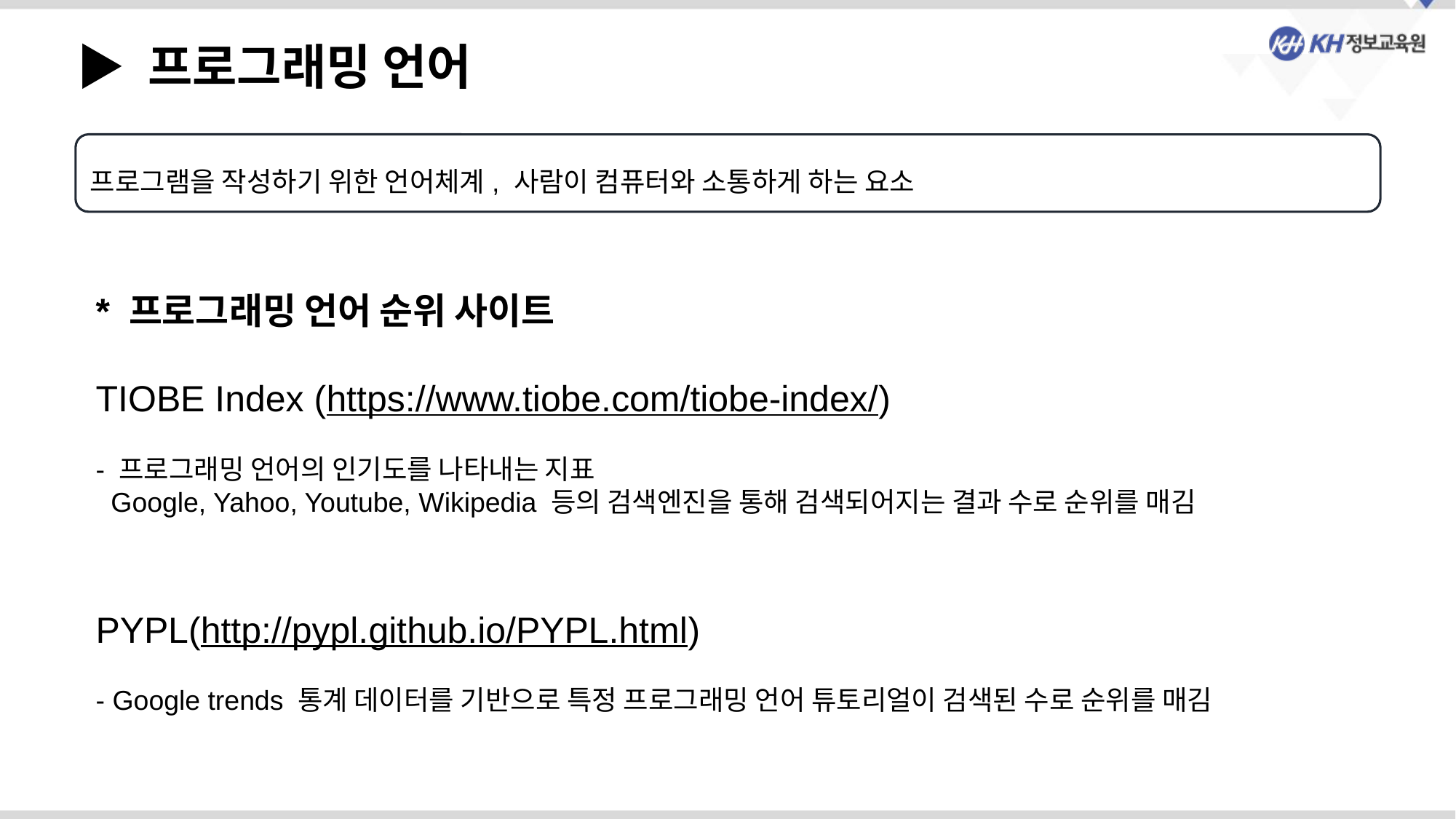

▶ 프로그래밍 언어
프로그램을 작성하기 위한 언어체계, 사람이 컴퓨터와 소통하게 하는 요소
* 프로그래밍 언어 순위 사이트

TIOBE Index (https://www.tiobe.com/tiobe-index/)
- 프로그래밍 언어의 인기도를 나타내는 지표
  Google, Yahoo, Youtube, Wikipedia 등의 검색엔진을 통해 검색되어지는 결과 수로 순위를 매김

PYPL(http://pypl.github.io/PYPL.html)
- Google trends 통계 데이터를 기반으로 특정 프로그래밍 언어 튜토리얼이 검색된 수로 순위를 매김